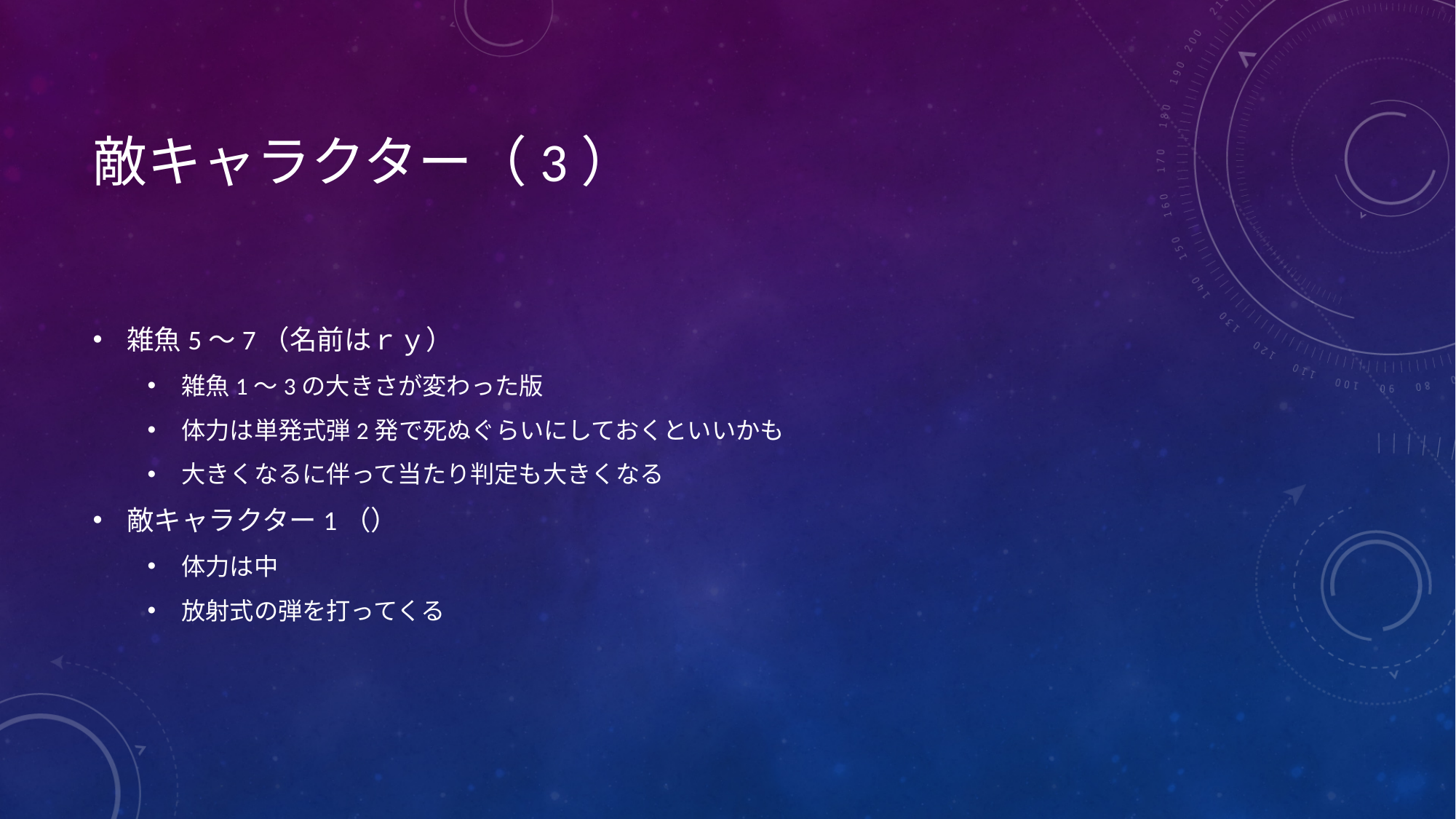

# 敵キャラクター（3）
雑魚5～7（名前はｒｙ）
雑魚1～3の大きさが変わった版
体力は単発式弾2発で死ぬぐらいにしておくといいかも
大きくなるに伴って当たり判定も大きくなる
敵キャラクター1（）
体力は中
放射式の弾を打ってくる